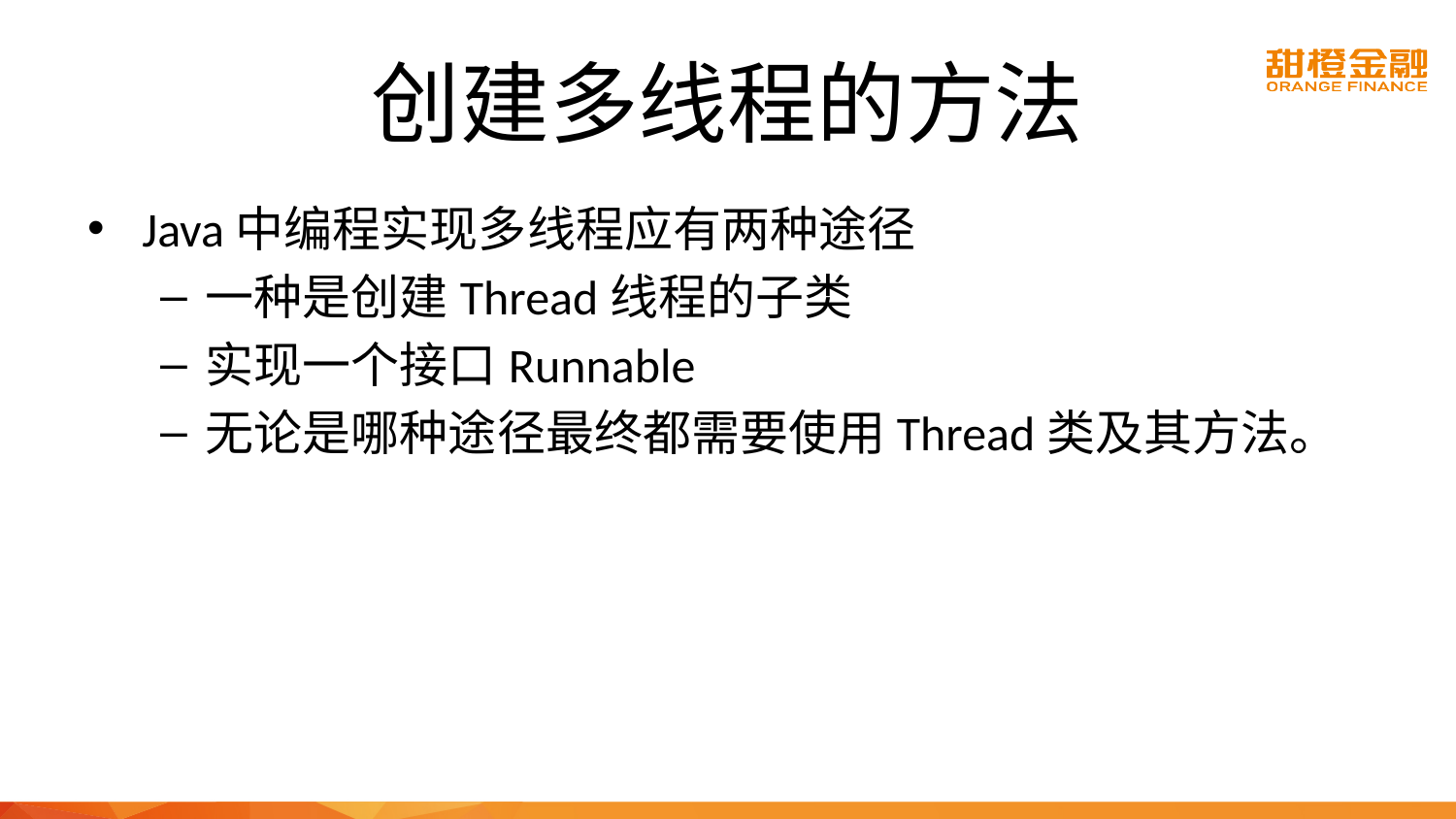

# 创建多线程的方法
Java中编程实现多线程应有两种途径
一种是创建Thread线程的子类
实现一个接口Runnable
无论是哪种途径最终都需要使用Thread类及其方法。